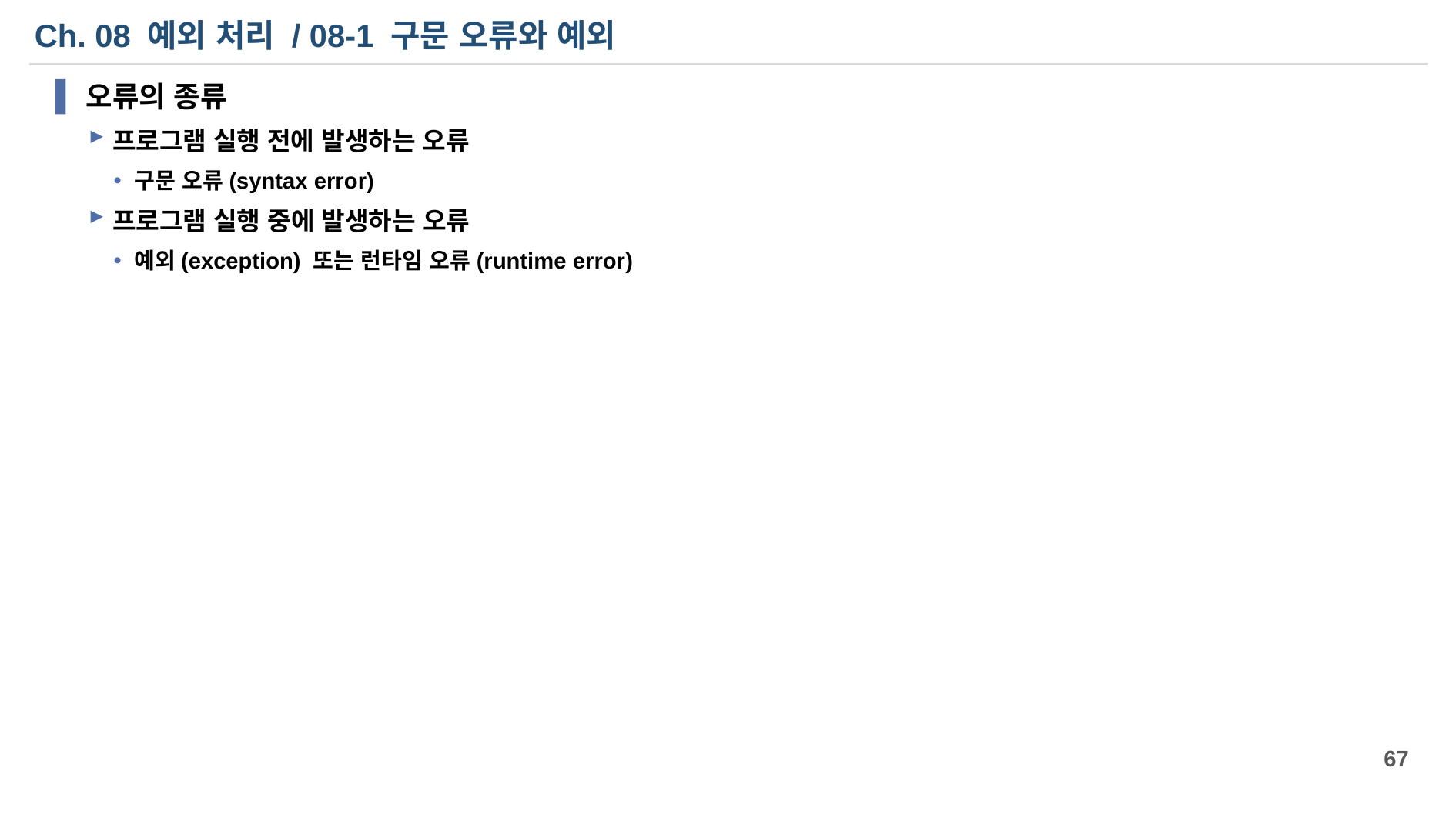

# Ch. 08 예외 처리 / 08-1 구문 오류와 예외
오류의 종류
프로그램 실행 전에 발생하는 오류
구문 오류(syntax error)
프로그램 실행 중에 발생하는 오류
예외(exception) 또는 런타임 오류(runtime error)
67